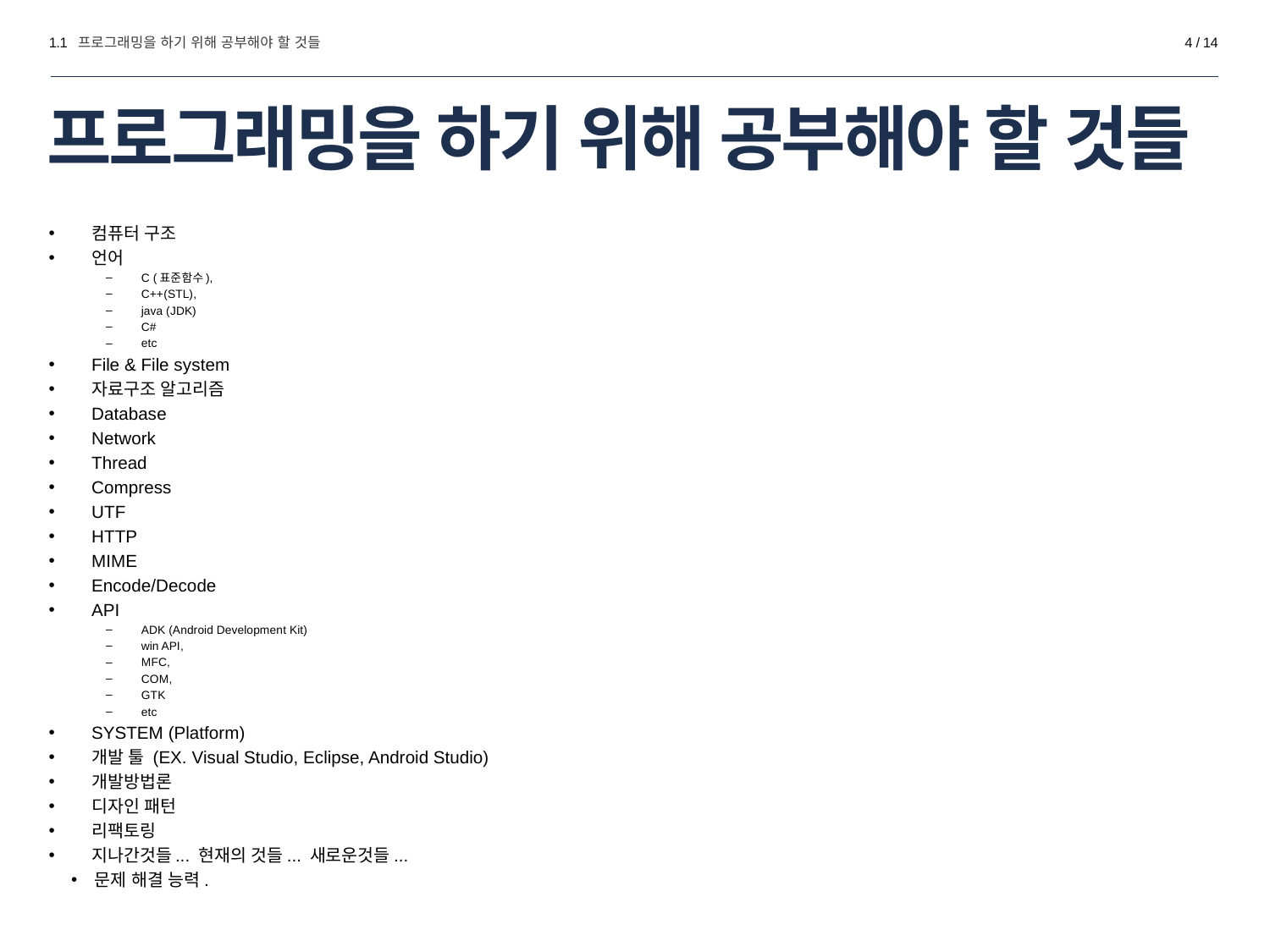

1.1  프로그래밍을 하기 위해 공부해야 할 것들

4 / 14
# 프로그래밍을 하기 위해 공부해야 할 것들

컴퓨터 구조
언어
C (표준함수),
C++(STL),
java (JDK)
C#
etc
File & File system
자료구조 알고리즘
Database
Network
Thread
Compress
UTF
HTTP
MIME
Encode/Decode
API
ADK (Android Development Kit)
win API,
MFC,
COM,
GTK
etc
SYSTEM (Platform)
개발 툴 (EX. Visual Studio, Eclipse, Android Studio)
개발방법론
디자인 패턴
리팩토링
지나간것들... 현재의 것들... 새로운것들...
   문제 해결 능력.